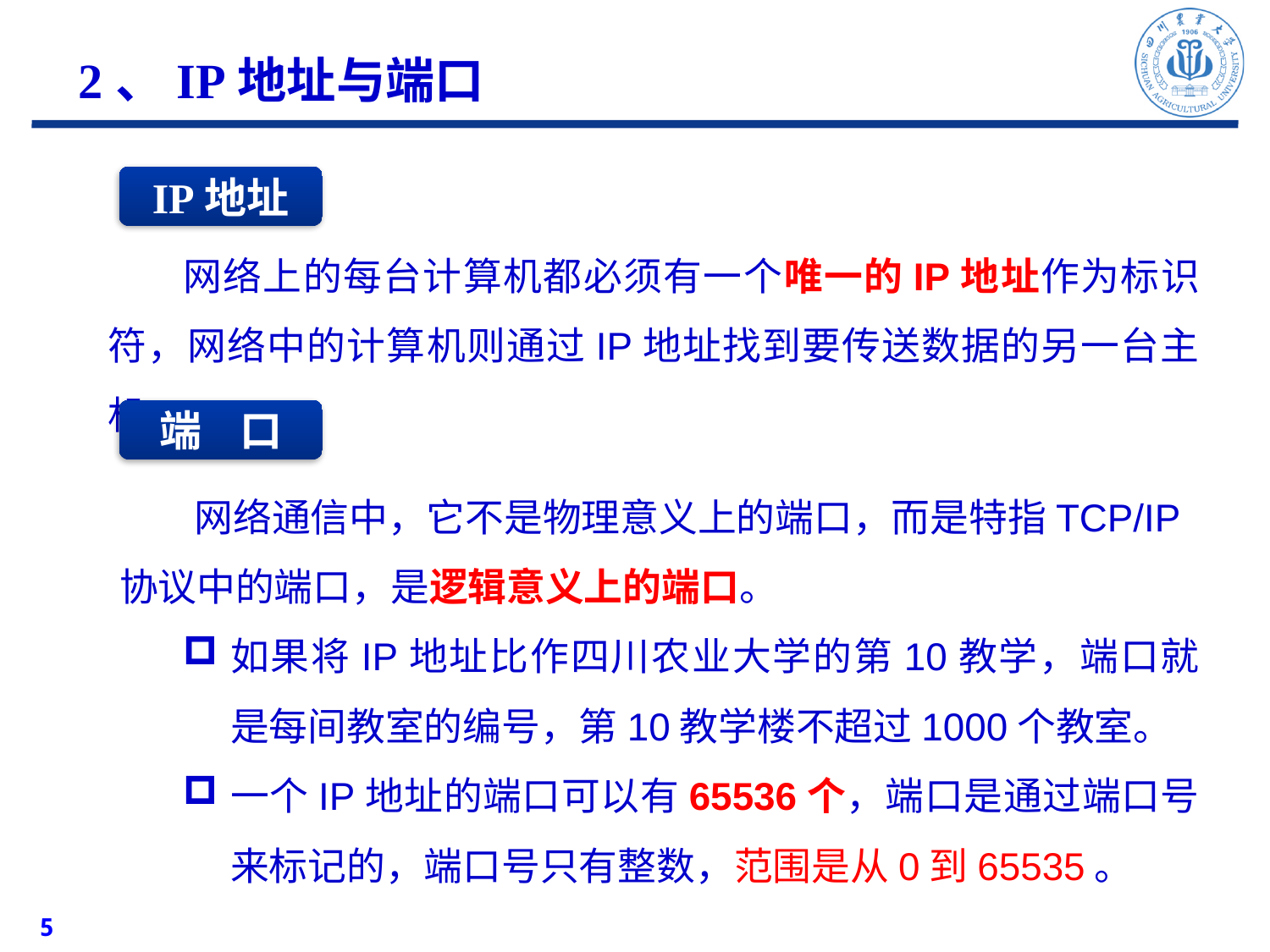

2、IP地址与端口
IP地址
网络上的每台计算机都必须有一个唯一的IP地址作为标识符，网络中的计算机则通过IP地址找到要传送数据的另一台主机。
端    口
网络通信中，它不是物理意义上的端口，而是特指TCP/IP协议中的端口，是逻辑意义上的端口。
如果将IP地址比作四川农业大学的第10教学，端口就是每间教室的编号，第10教学楼不超过1000个教室。
一个IP地址的端口可以有65536个，端口是通过端口号来标记的，端口号只有整数，范围是从0到65535。